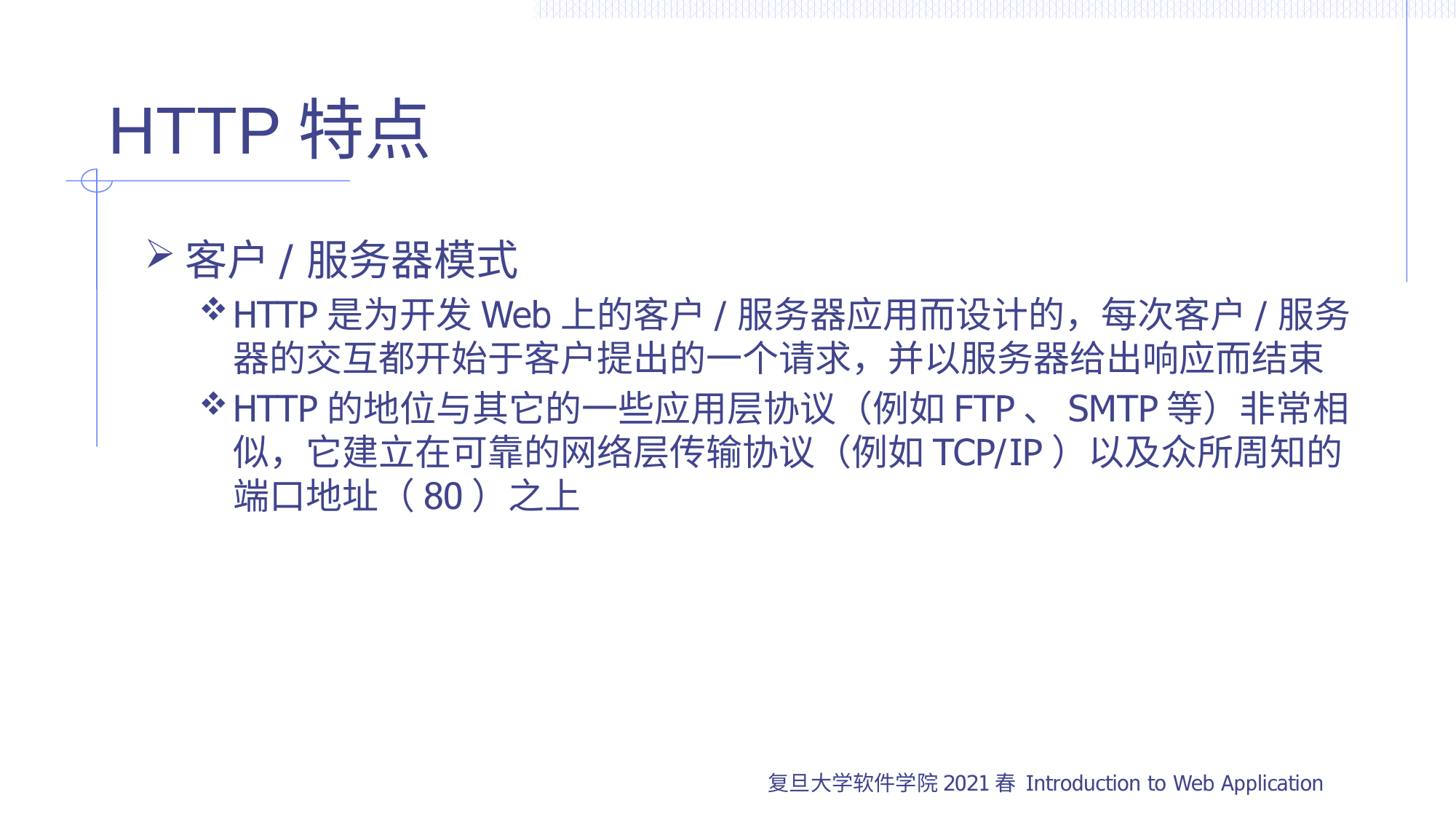

# HTTP特点
客户/服务器模式
HTTP是为开发Web上的客户/服务器应用而设计的，每次客户/服务器的交互都开始于客户提出的一个请求，并以服务器给出响应而结束
HTTP的地位与其它的一些应用层协议（例如FTP、SMTP等）非常相似，它建立在可靠的网络层传输协议（例如TCP/IP）以及众所周知的端口地址（80）之上